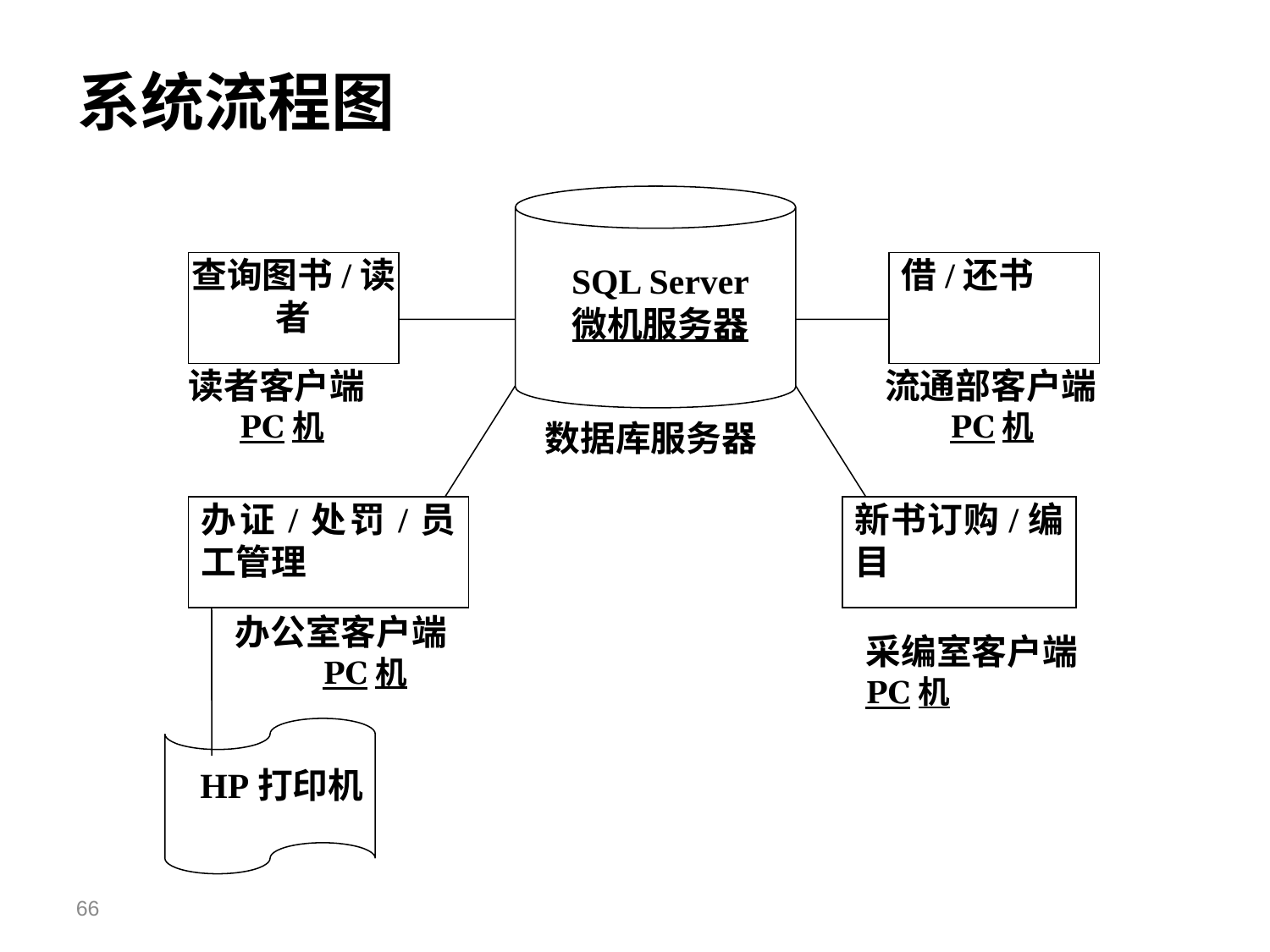

系统流程图

查询图书/读者
借/还书
SQL Server
微机服务器

读者客户端
PC机
流通部客户端
PC机

数据库服务器
办证/处罚/员工管理
新书订购/编目

办公室客户端
PC机
采编室客户端
PC机

HP打印机
66